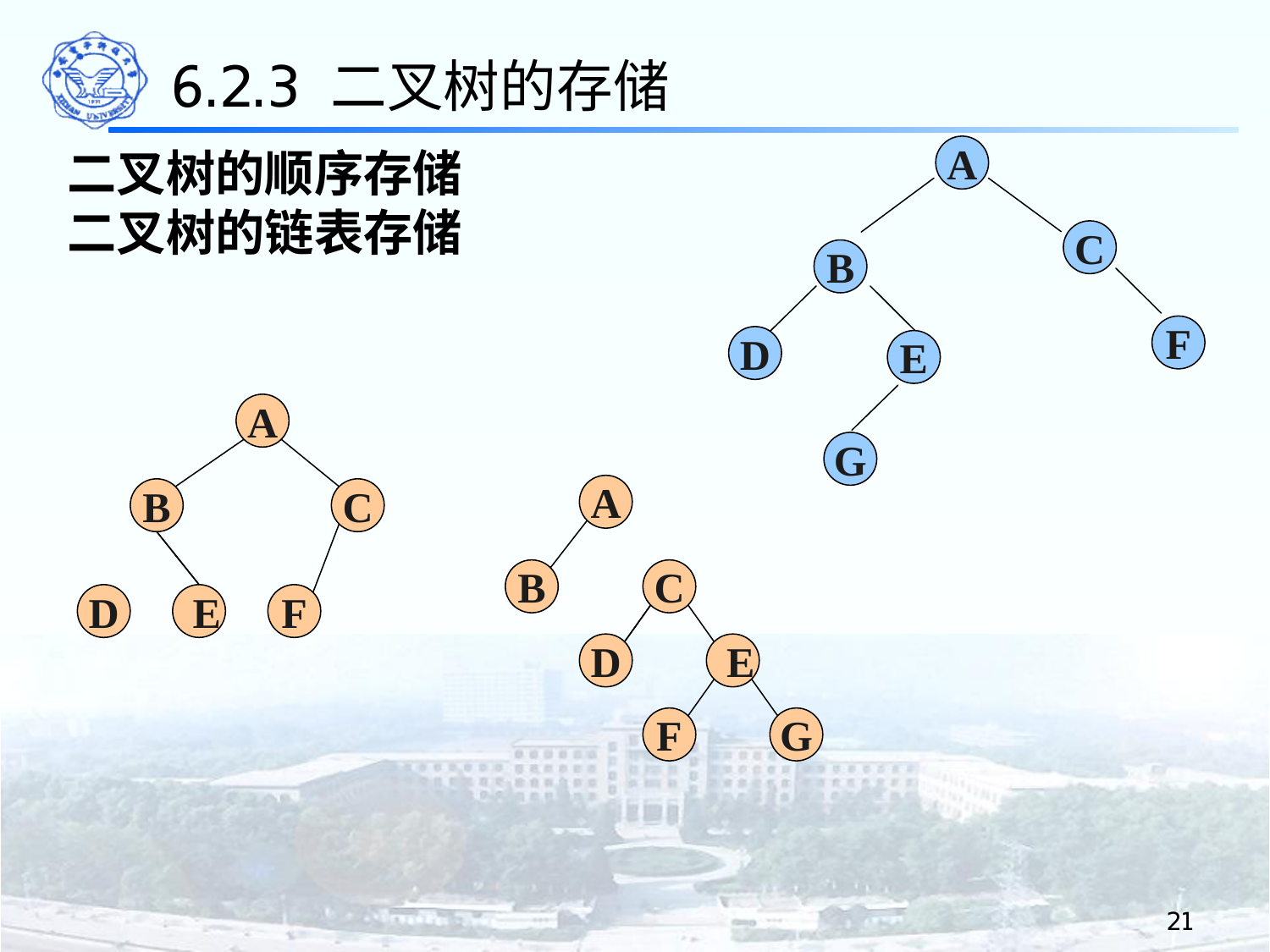

6.2.3 二叉树的存储
二叉树的顺序存储
二叉树的链表存储
A

C
B

F
D
E

G
A
B
C
D
E
F
A
B
C
D
E
F
G
21